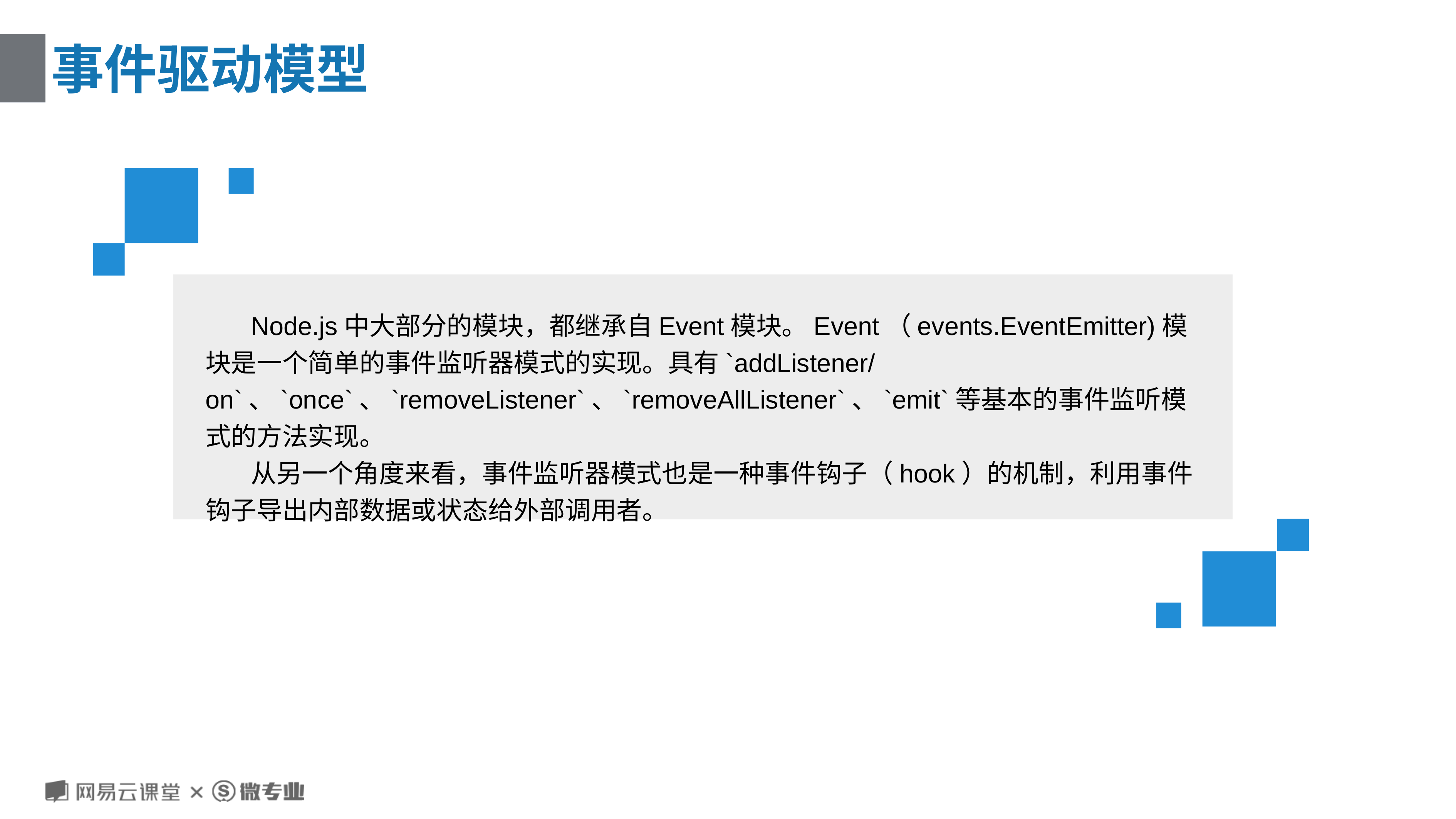

# 事件驱动模型

Node.js中大部分的模块，都继承自Event模块。Event（events.EventEmitter)模块是一个简单的事件监听器模式的实现。具有`addListener/on`、`once`、`removeListener`、`removeAllListener`、`emit`等基本的事件监听模式的方法实现。
从另一个角度来看，事件监听器模式也是一种事件钩子（hook）的机制，利用事件钩子导出内部数据或状态给外部调用者。